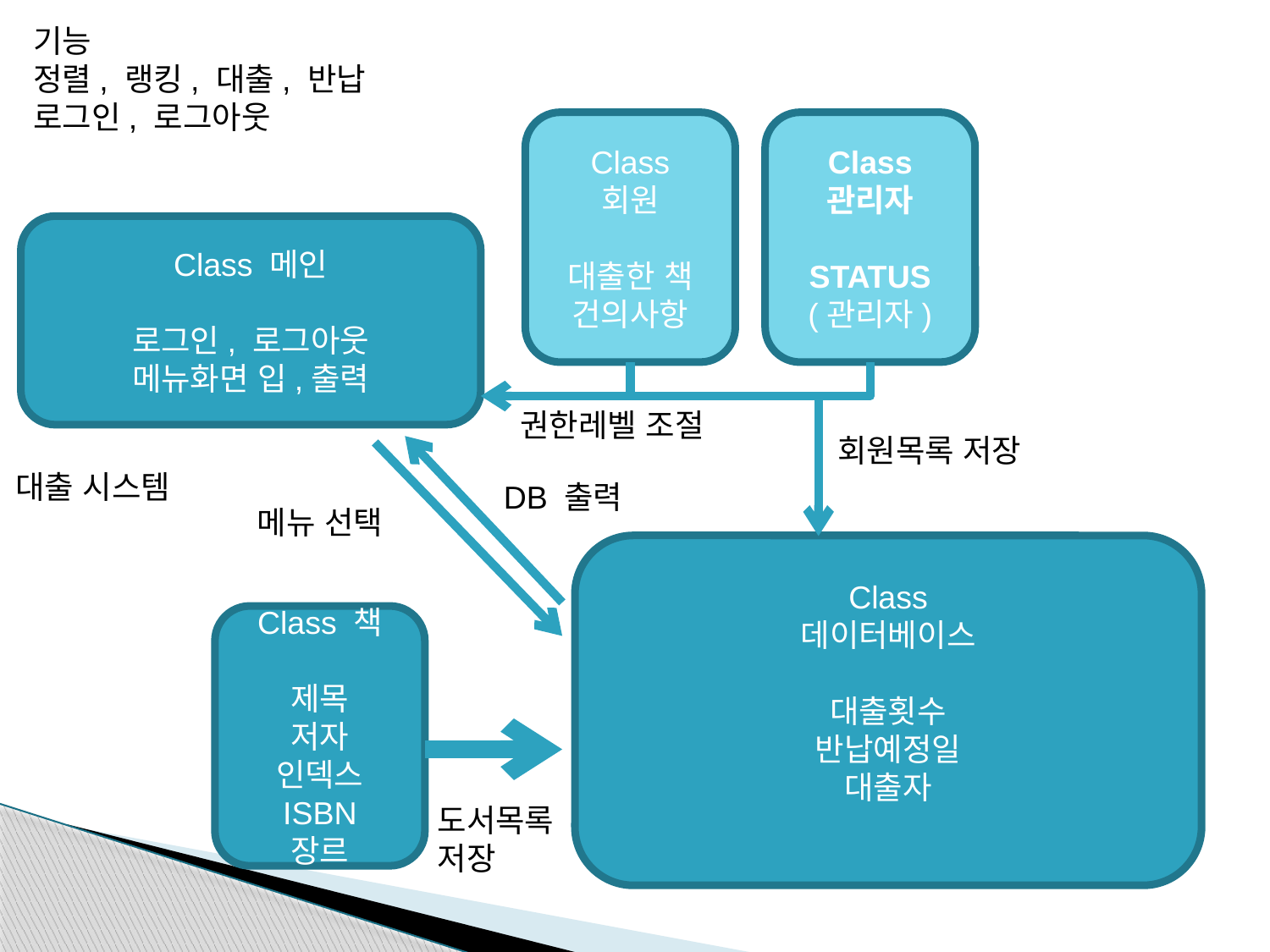

기능
정렬, 랭킹, 대출, 반납
로그인, 로그아웃
Class
회원

대출한 책
건의사항
Class
관리자

STATUS
(관리자)
Class 메인

로그인, 로그아웃
메뉴화면 입,출력
권한레벨 조절
회원목록 저장
대출 시스템
DB 출력
메뉴 선택

Class
데이터베이스

대출횟수
반납예정일
대출자

Class 책

제목
저자
인덱스
ISBN
장르

도서목록
저장